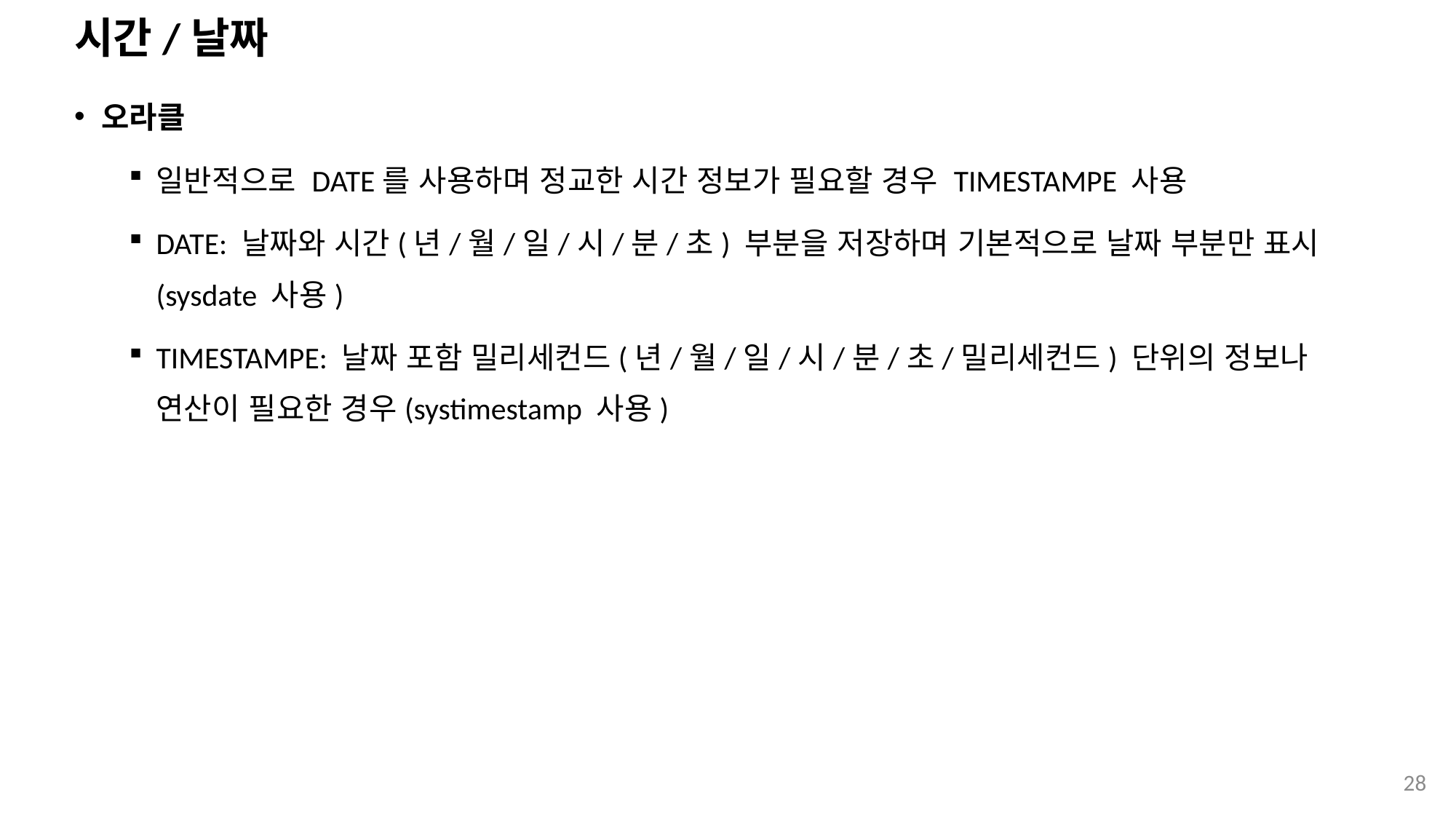

# 시간/날짜
오라클
일반적으로 DATE를 사용하며 정교한 시간 정보가 필요할 경우 TIMESTAMPE 사용
DATE: 날짜와 시간(년/월/일/시/분/초) 부분을 저장하며 기본적으로 날짜 부분만 표시(sysdate 사용)
TIMESTAMPE: 날짜 포함 밀리세컨드(년/월/일/시/분/초/밀리세컨드) 단위의 정보나 연산이 필요한 경우(systimestamp 사용)

28